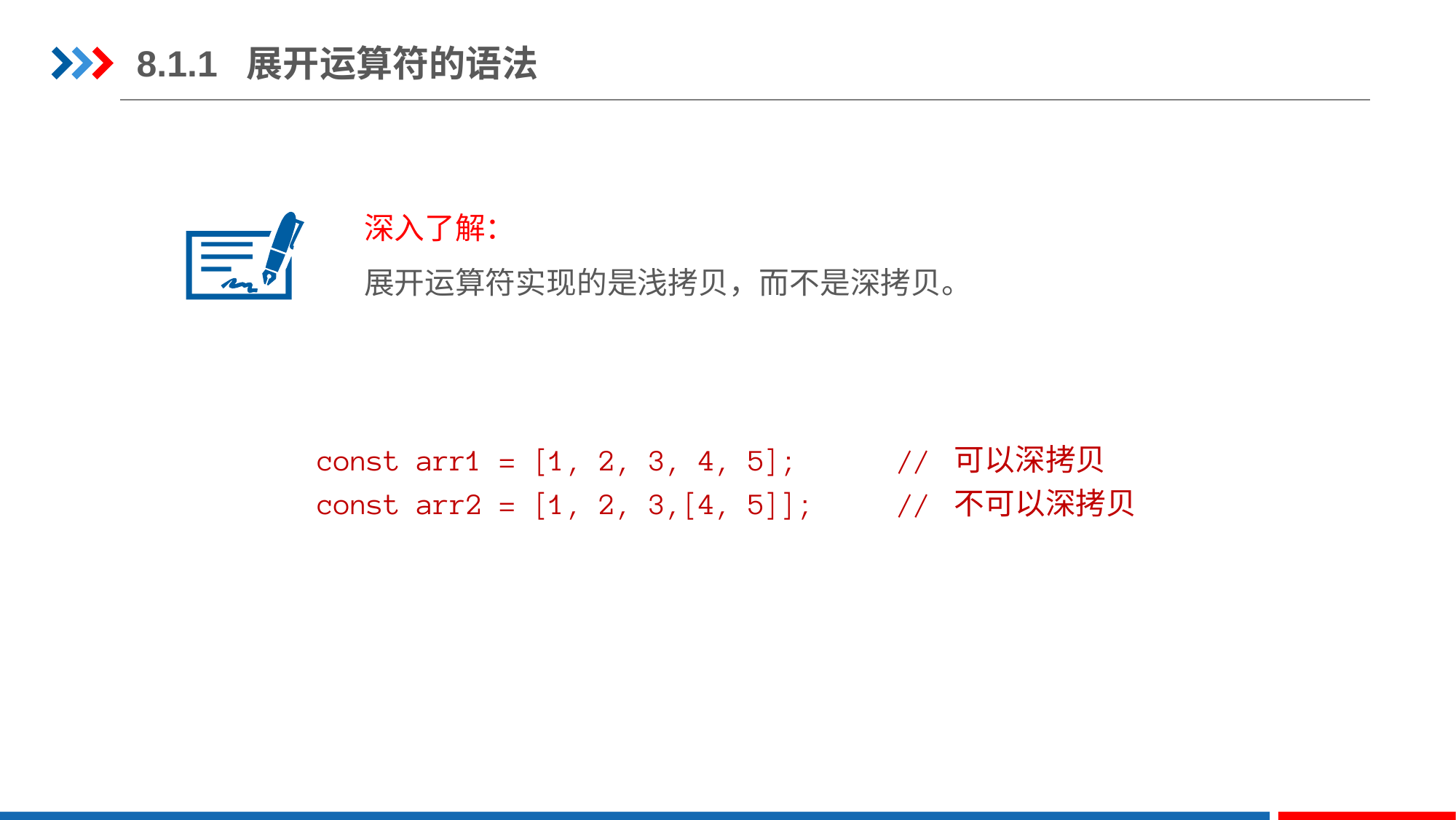

8.1.1  展开运算符的语法
深入了解：
展开运算符实现的是浅拷贝，而不是深拷贝。

const arr1 = [1, 2, 3, 4, 5];      // 可以深拷贝
const arr2 = [1, 2, 3,[4, 5]];     // 不可以深拷贝